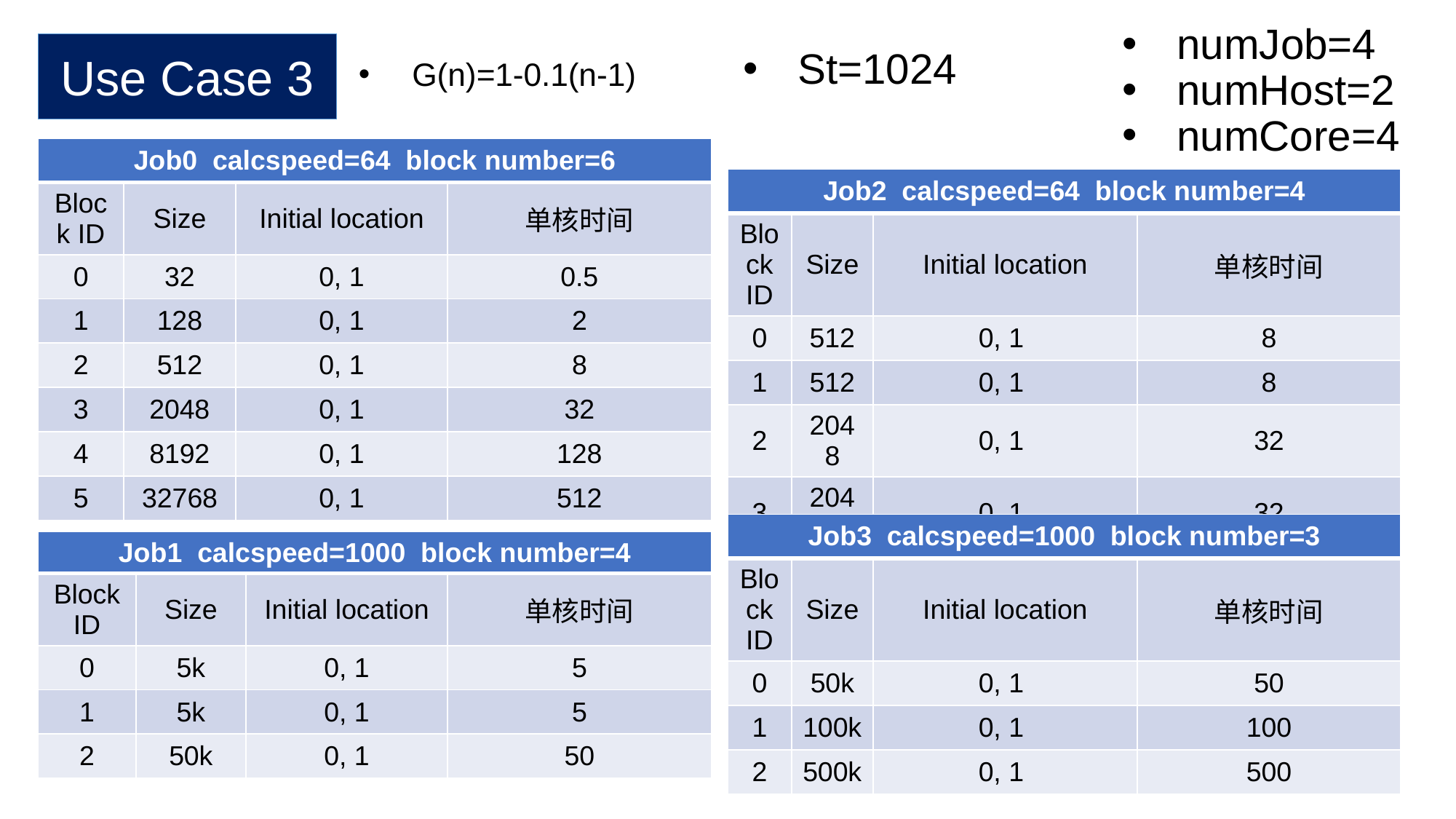

numJob=4
numHost=2
numCore=4
Use Case 3
G(n)=1-0.1(n-1)
St=1024
| Job0 calcspeed=64 block number=6 |  |  |  |
| --- | --- | --- | --- |
| Block ID | Size | Initial location | 单核时间 |
| 0 | 32 | 0, 1 | 0.5 |
| 1 | 128 | 0, 1 | 2 |
| 2 | 512 | 0, 1 | 8 |
| 3 | 2048 | 0, 1 | 32 |
| 4 | 8192 | 0, 1 | 128 |
| 5 | 32768 | 0, 1 | 512 |
| Job2 calcspeed=64 block number=4 |  |  |  |
| --- | --- | --- | --- |
| Block ID | Size | Initial location | 单核时间 |
| 0 | 512 | 0, 1 | 8 |
| 1 | 512 | 0, 1 | 8 |
| 2 | 2048 | 0, 1 | 32 |
| 3 | 2048 | 0, 1 | 32 |
| Job3 calcspeed=1000 block number=3 |  |  |  |
| --- | --- | --- | --- |
| Block ID | Size | Initial location | 单核时间 |
| 0 | 50k | 0, 1 | 50 |
| 1 | 100k | 0, 1 | 100 |
| 2 | 500k | 0, 1 | 500 |
| Job1 calcspeed=1000 block number=4 |  |  |  |
| --- | --- | --- | --- |
| Block ID | Size | Initial location | 单核时间 |
| 0 | 5k | 0, 1 | 5 |
| 1 | 5k | 0, 1 | 5 |
| 2 | 50k | 0, 1 | 50 |